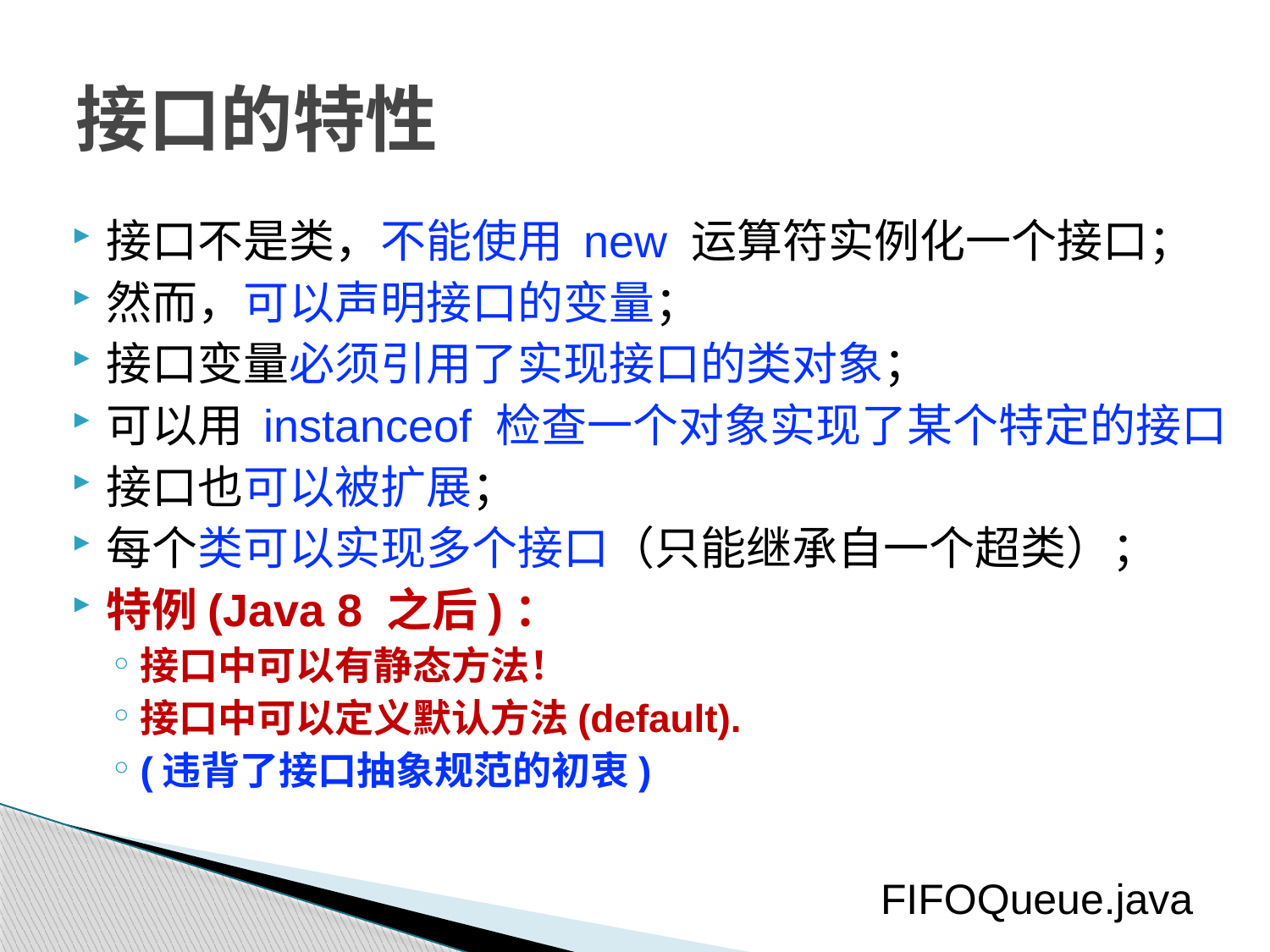

# 接口的特性
接口不是类，不能使用 new 运算符实例化一个接口；
然而，可以声明接口的变量；
接口变量必须引用了实现接口的类对象；
可以用 instanceof 检查一个对象实现了某个特定的接口
接口也可以被扩展；
每个类可以实现多个接口（只能继承自一个超类）；
特例(Java 8 之后)：
接口中可以有静态方法！
接口中可以定义默认方法(default).
(违背了接口抽象规范的初衷)
FIFOQueue.java